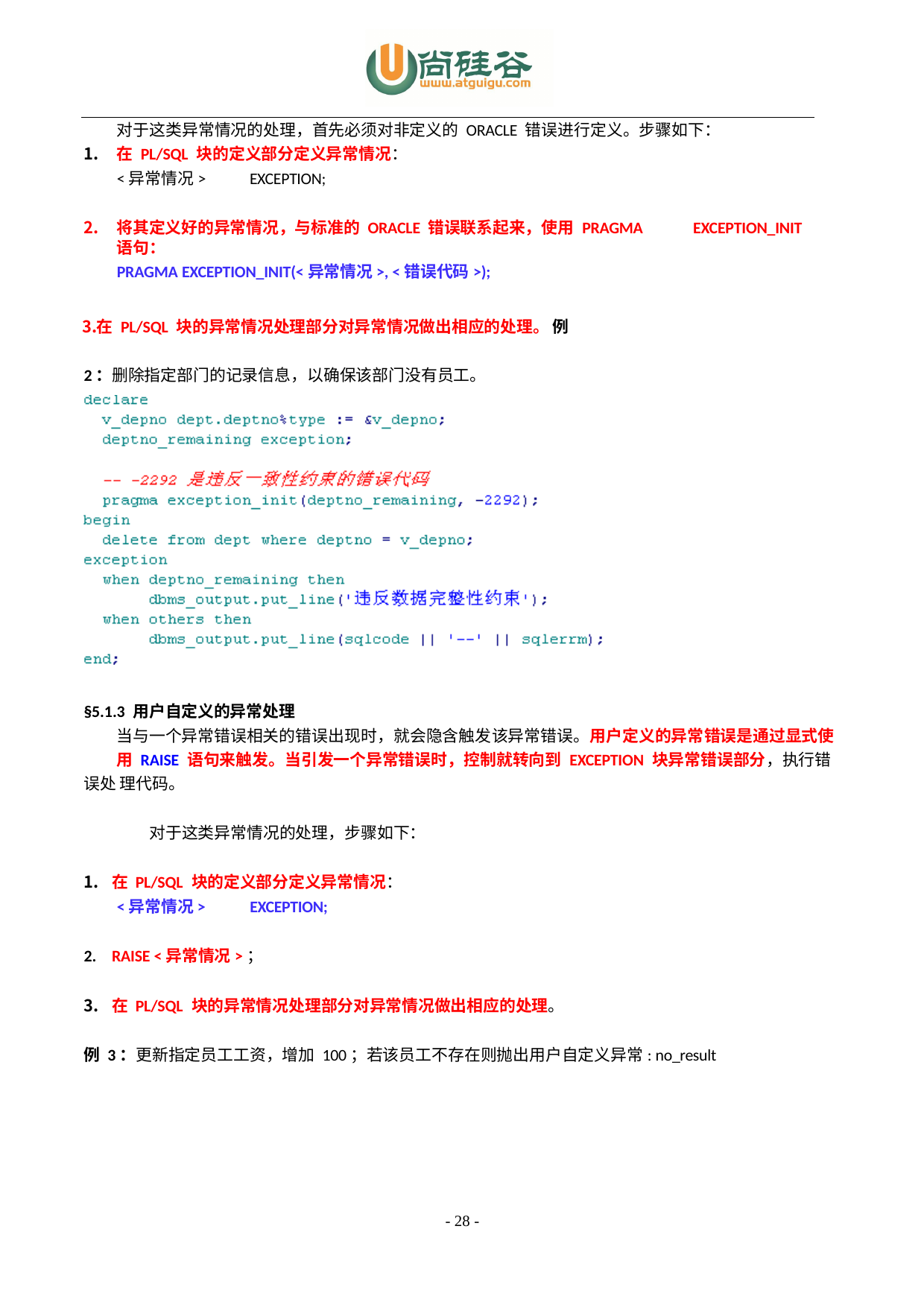

对于这类异常情况的处理，首先必须对非定义的 ORACLE 错误进行定义。步骤如下：
在 PL/SQL 块的定义部分定义异常情况：
<异常情况>	EXCEPTION;

将其定义好的异常情况，与标准的 ORACLE 错误联系起来，使用 PRAGMA	EXCEPTION_INIT 语句：
PRAGMA EXCEPTION_INIT(<异常情况>, <错误代码>);
在 PL/SQL 块的异常情况处理部分对异常情况做出相应的处理。 例 2：删除指定部门的记录信息，以确保该部门没有员工。

§5.1.3 用户自定义的异常处理
当与一个异常错误相关的错误出现时，就会隐含触发该异常错误。用户定义的异常错误是通过显式使
用 RAISE 语句来触发。当引发一个异常错误时，控制就转向到 EXCEPTION 块异常错误部分，执行错误处 理代码。

对于这类异常情况的处理，步骤如下：

在 PL/SQL 块的定义部分定义异常情况：
<异常情况>	EXCEPTION;

RAISE <异常情况>；

在 PL/SQL 块的异常情况处理部分对异常情况做出相应的处理。

例 3：更新指定员工工资，增加 100；若该员工不存在则抛出用户自定义异常: no_result
- 28 -